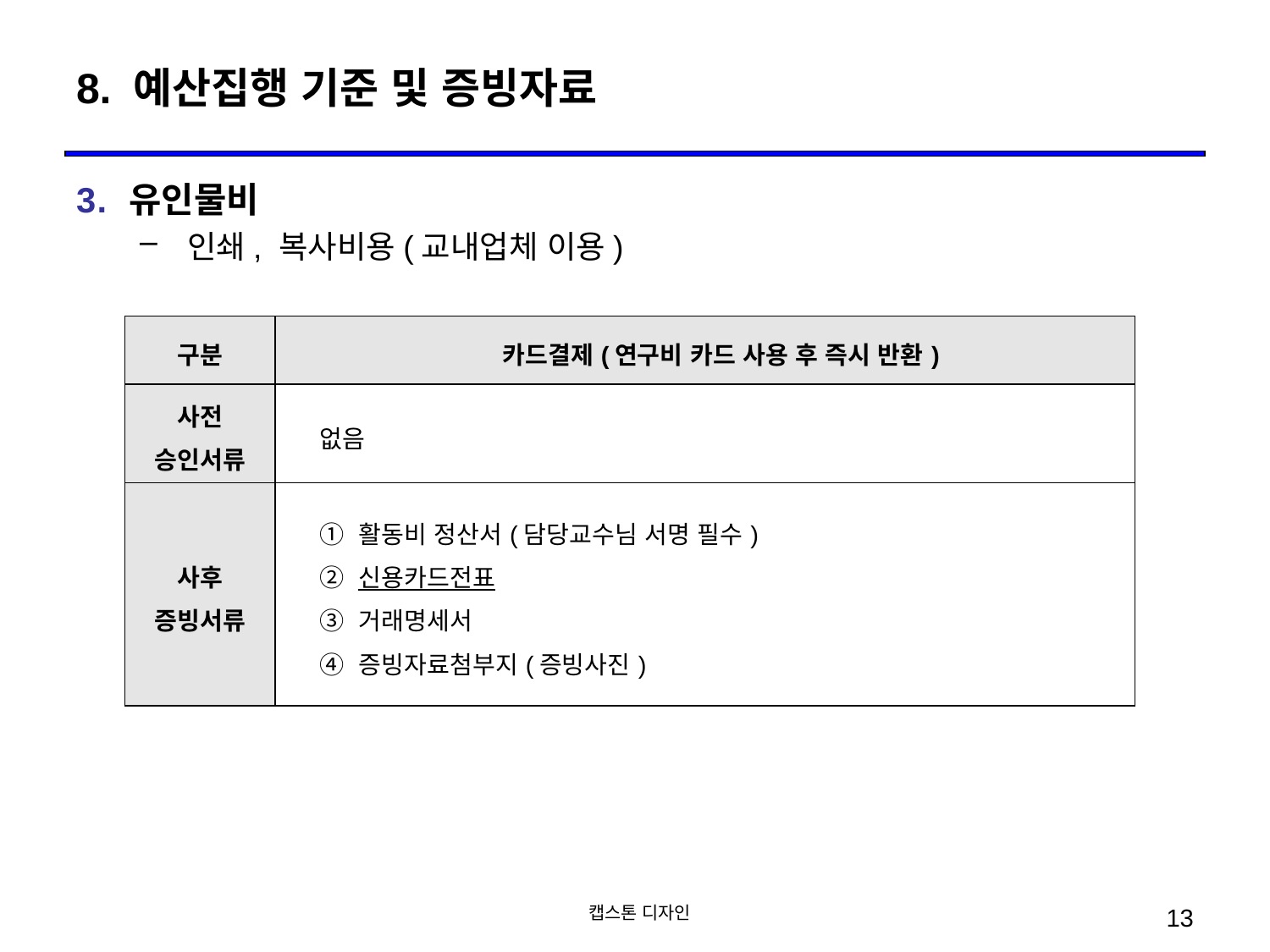

# 8. 예산집행 기준 및 증빙자료
유인물비
인쇄, 복사비용(교내업체 이용)
| 구분 | 카드결제(연구비 카드 사용 후 즉시 반환) |
| --- | --- |
| 사전 승인서류 | 없음 |
| 사후 증빙서류 | ① 활동비 정산서(담당교수님 서명 필수) ② 신용카드전표 ③ 거래명세서 ④ 증빙자료첨부지(증빙사진) |
 캡스톤 디자인
13